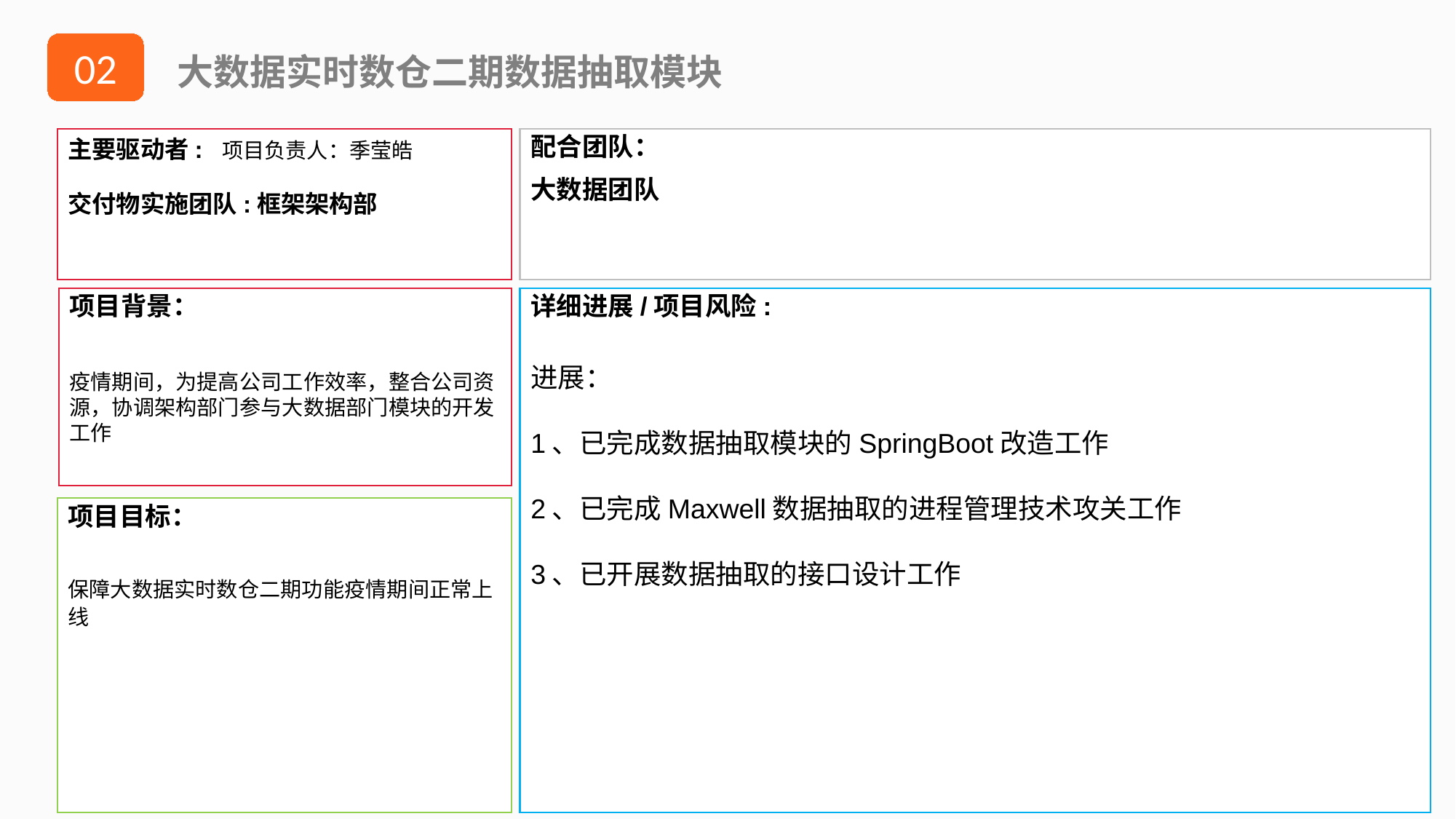

02
大数据实时数仓二期数据抽取模块
配合团队：
大数据团队

主要驱动者:  项目负责人：季莹皓

交付物实施团队:框架架构部
项目背景：

疫情期间，为提高公司工作效率，整合公司资源，协调架构部门参与大数据部门模块的开发工作

详细进展/项目风险:

进展：

1、已完成数据抽取模块的SpringBoot改造工作

2、已完成Maxwell数据抽取的进程管理技术攻关工作

3、已开展数据抽取的接口设计工作
项目目标：

保障大数据实时数仓二期功能疫情期间正常上线